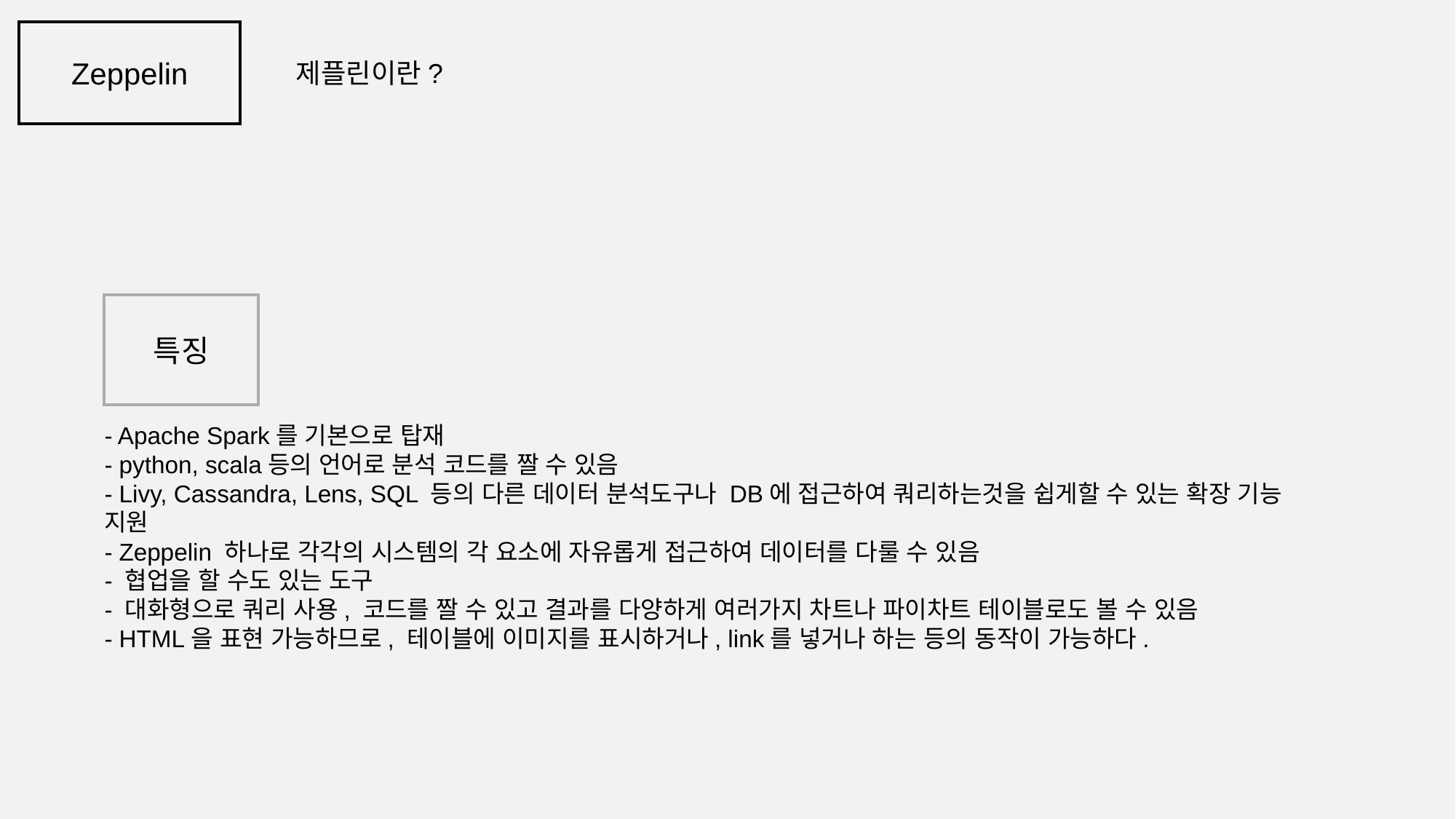

Zeppelin
제플린이란?
특징
   '"
- Apache Spark를 기본으로 탑재
- python, scala등의 언어로 분석 코드를 짤 수 있음
- Livy, Cassandra, Lens, SQL 등의 다른 데이터 분석도구나 DB에 접근하여 쿼리하는것을 쉽게할 수 있는 확장 기능 지원
- Zeppelin 하나로 각각의 시스템의 각 요소에 자유롭게 접근하여 데이터를 다룰 수 있음
- 협업을 할 수도 있는 도구
- 대화형으로 쿼리 사용, 코드를 짤 수 있고 결과를 다양하게 여러가지 차트나 파이차트 테이블로도 볼 수 있음
- HTML을 표현 가능하므로, 테이블에 이미지를 표시하거나, link를 넣거나 하는 등의 동작이 가능하다.